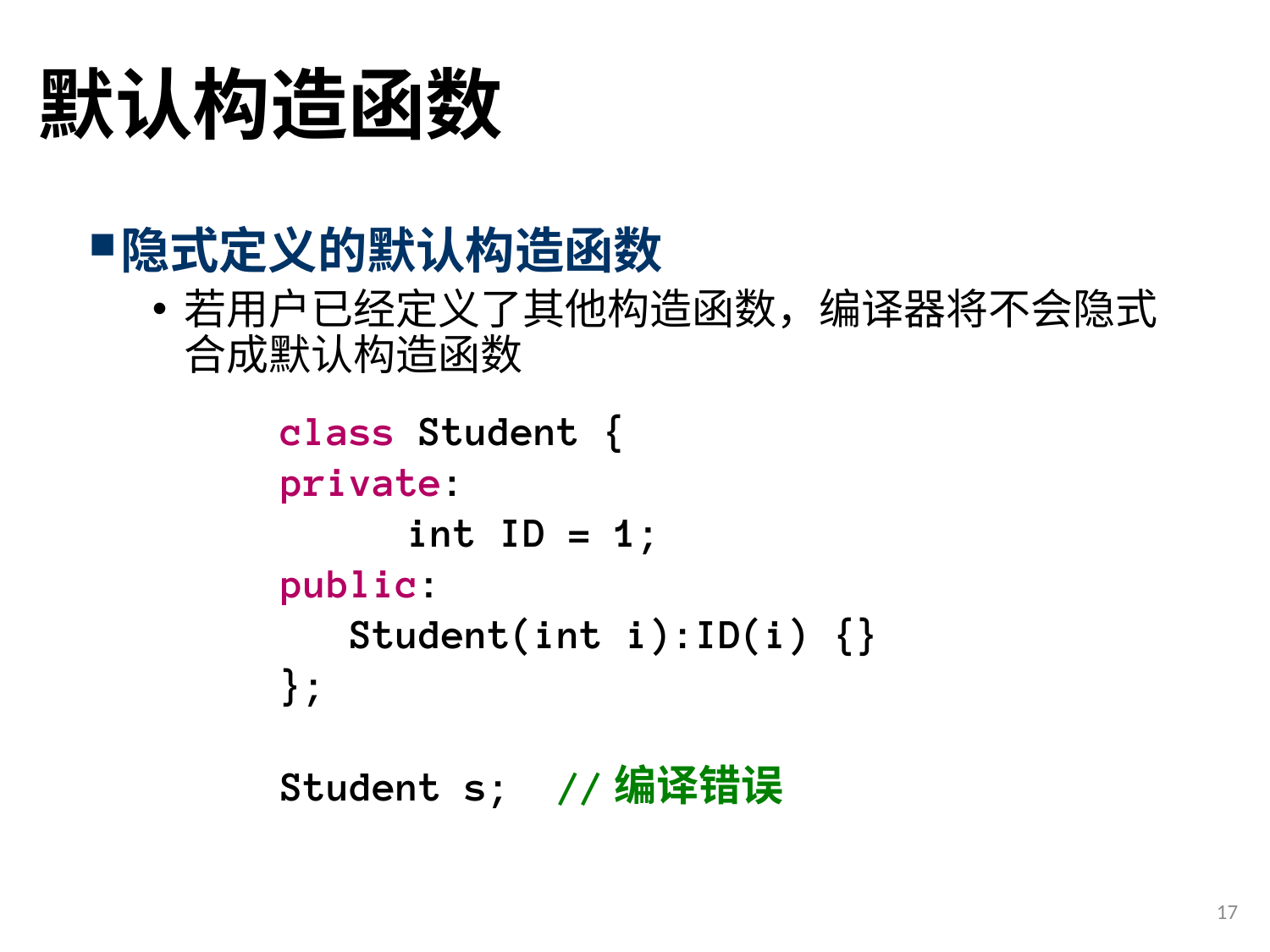

# 默认构造函数
隐式定义的默认构造函数
若用户已经定义了其他构造函数，编译器将不会隐式合成默认构造函数

class Student {
private:
	int ID = 1;
public:
   Student(int i):ID(i) {}
};

Student s;  //编译错误
17